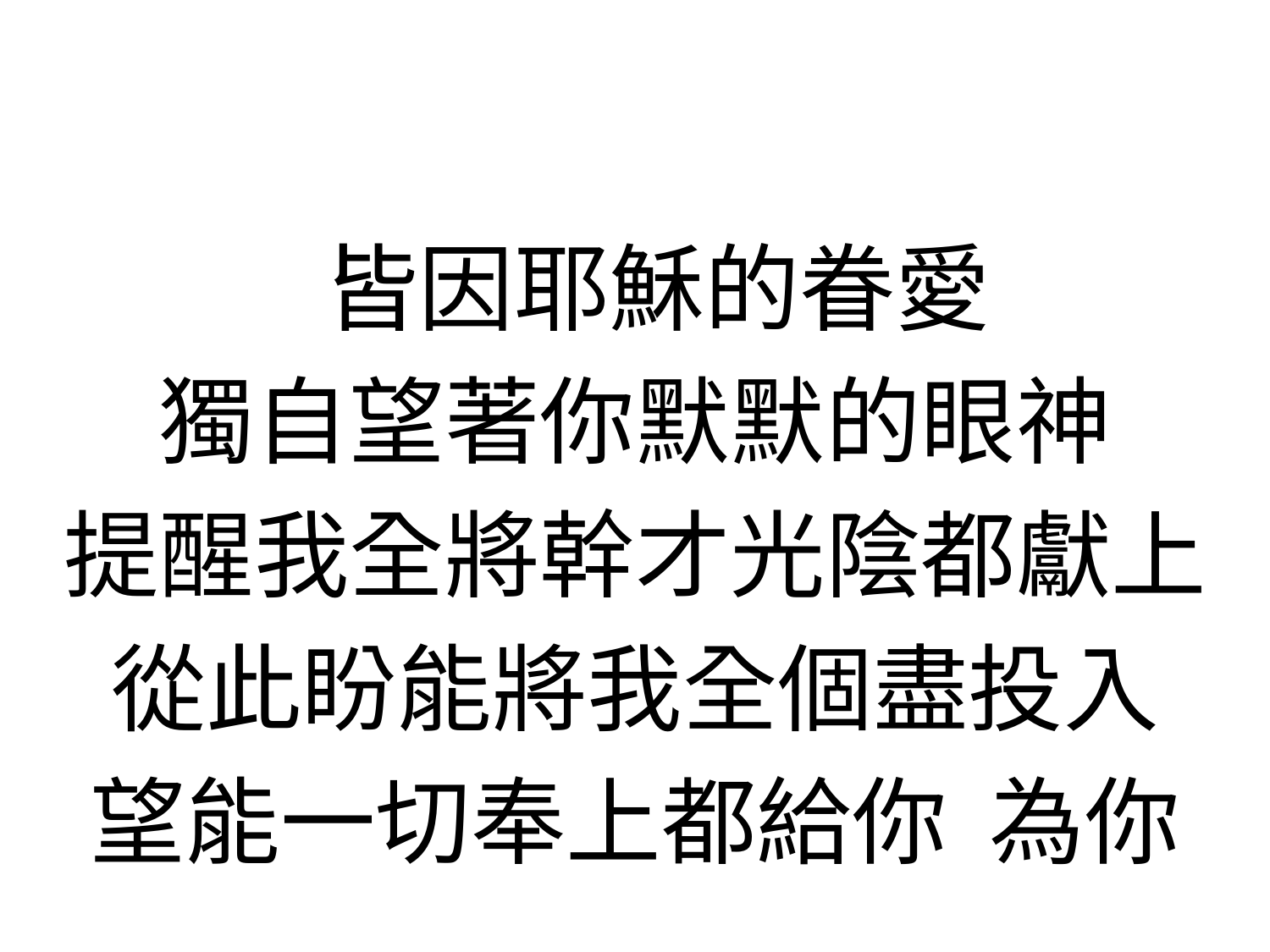

#
 皆因耶穌的眷愛
獨自望著你默默的眼神
提醒我全將幹才光陰都獻上
從此盼能將我全個盡投入
望能一切奉上都給你  為你